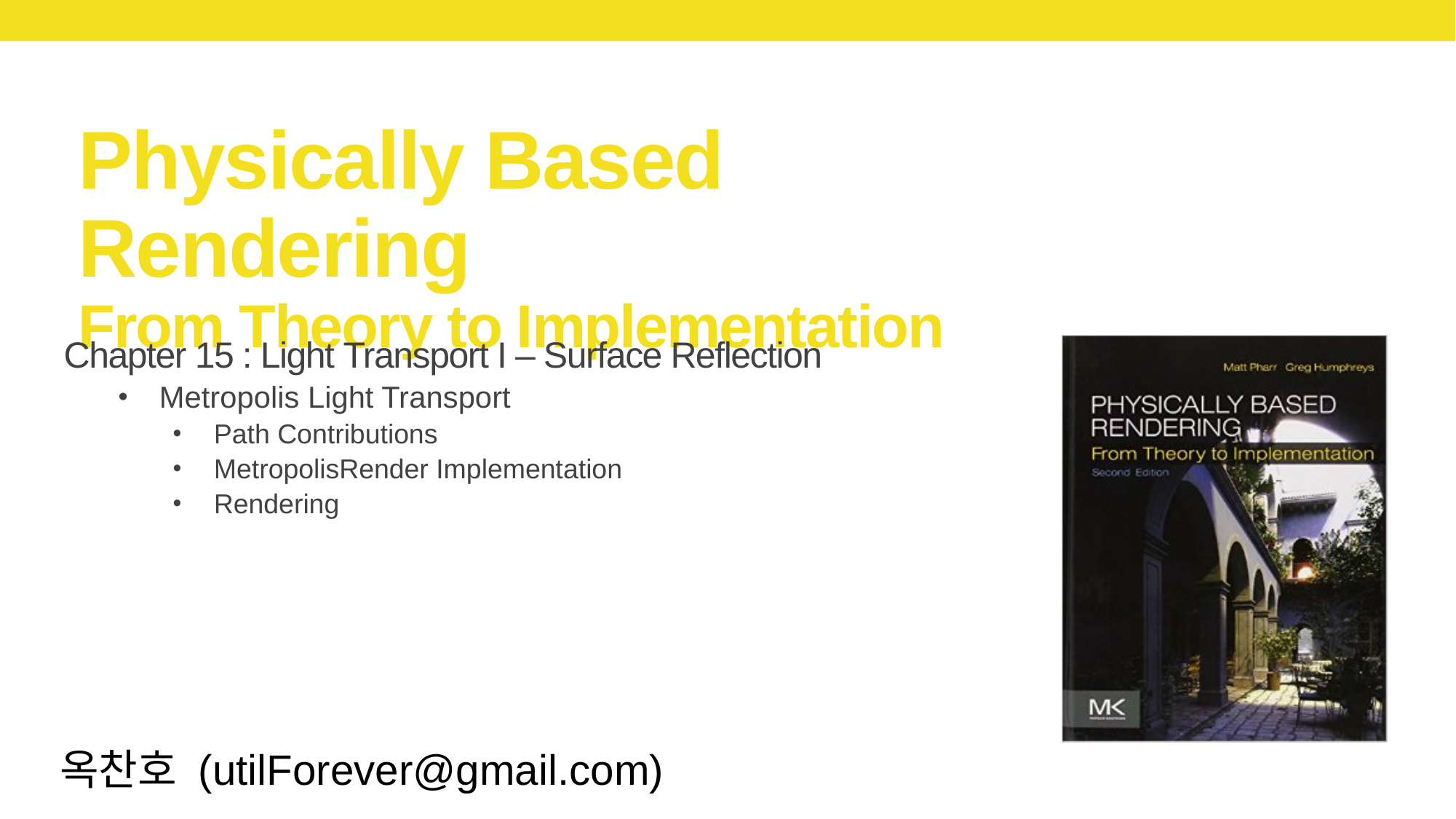

# Physically Based Rendering From Theory to Implementation
Chapter 15 : Light Transport I – Surface Reflection
Metropolis Light Transport
Path Contributions
MetropolisRender Implementation
Rendering
옥찬호 (utilForever@gmail.com)